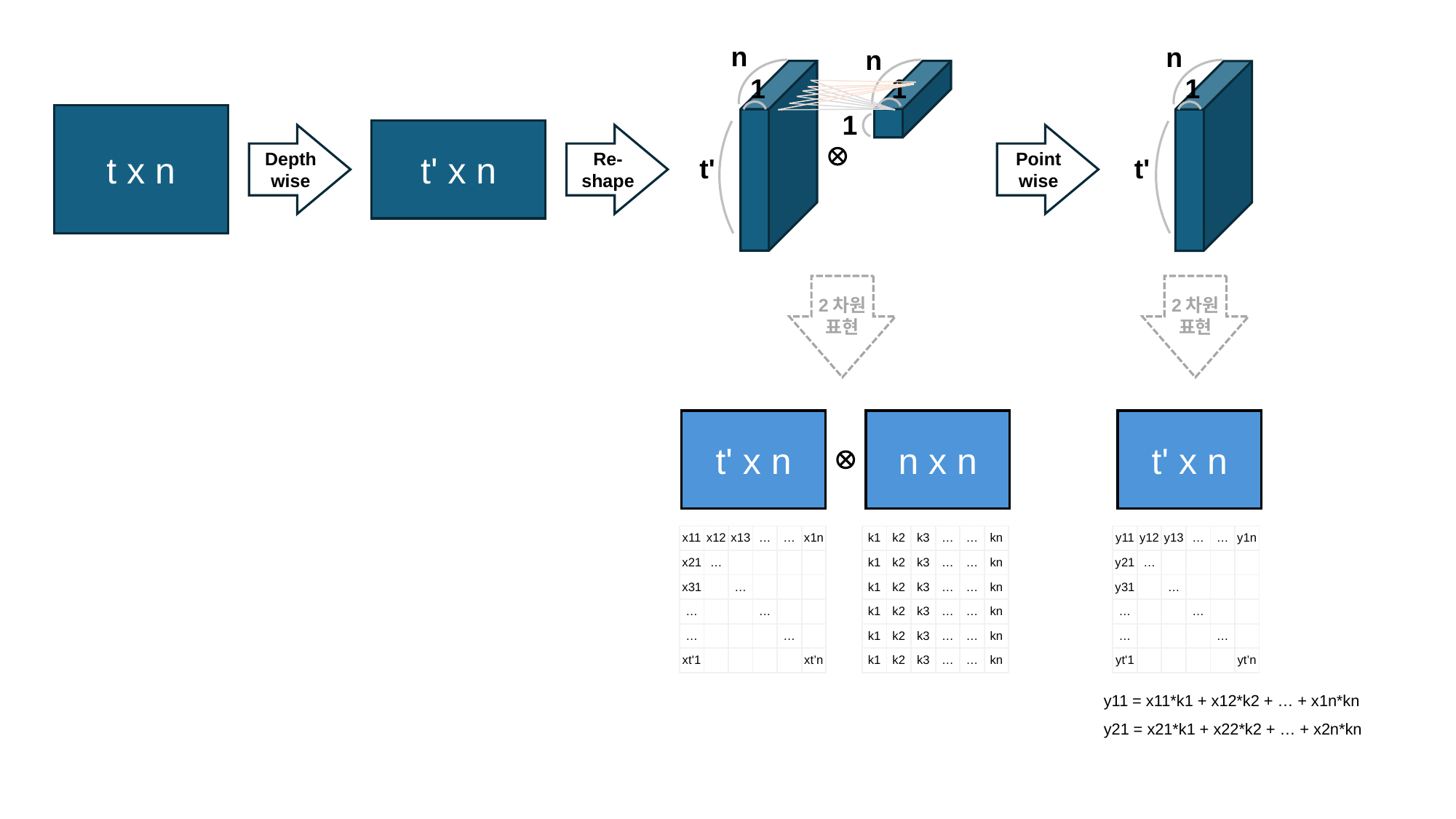

n
n

1
1

1

t'

n

1

t'

t x n
t' x n
Depthwise
Re-
shape
Point
wise
2차원
표현
2차원
표현
t' x n
n x n

t' x n
| x11 | x12 | x13 | … | … | x1n |
| --- | --- | --- | --- | --- | --- |
| x21 | … |  |  |  |  |
| x31 |  | … |  |  |  |
| … |  |  | … |  |  |
| … |  |  |  | … |  |
| xt'1 |  |  |  |  | xt’n |
| k1 | k2 | k3 | … | … | kn |
| --- | --- | --- | --- | --- | --- |
| k1 | k2 | k3 | … | … | kn |
| k1 | k2 | k3 | … | … | kn |
| k1 | k2 | k3 | … | … | kn |
| k1 | k2 | k3 | … | … | kn |
| k1 | k2 | k3 | … | … | kn |
| y11 | y12 | y13 | … | … | y1n |
| --- | --- | --- | --- | --- | --- |
| y21 | … |  |  |  |  |
| y31 |  | … |  |  |  |
| … |  |  | … |  |  |
| … |  |  |  | … |  |
| yt'1 |  |  |  |  | yt’n |
y11 = x11*k1 + x12*k2 + … + x1n*kn
y21 = x21*k1 + x22*k2 + … + x2n*kn